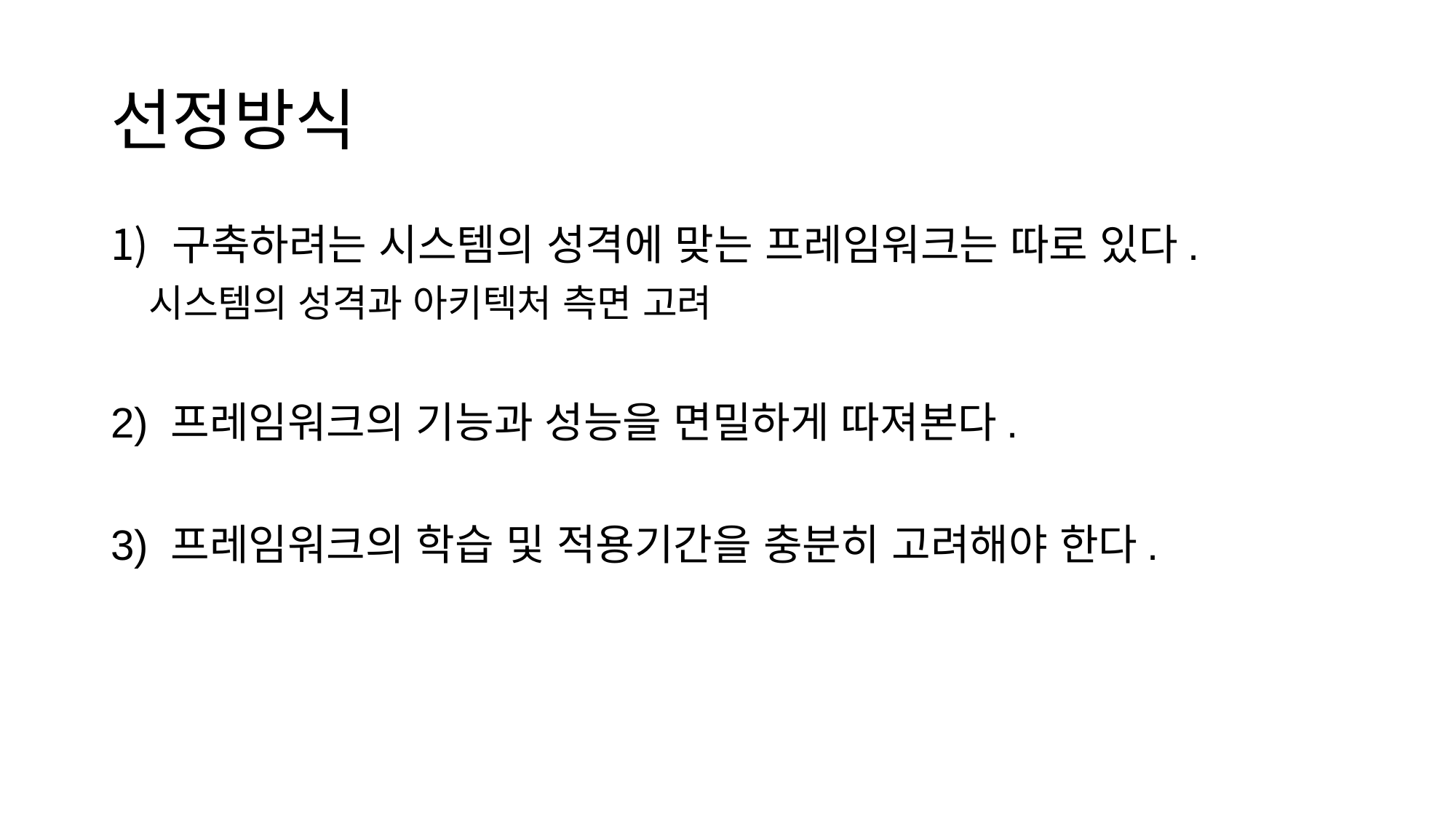

# 선정방식
구축하려는 시스템의 성격에 맞는 프레임워크는 따로 있다.
   시스템의 성격과 아키텍처 측면 고려

2) 프레임워크의 기능과 성능을 면밀하게 따져본다.

3) 프레임워크의 학습 및 적용기간을 충분히 고려해야 한다.